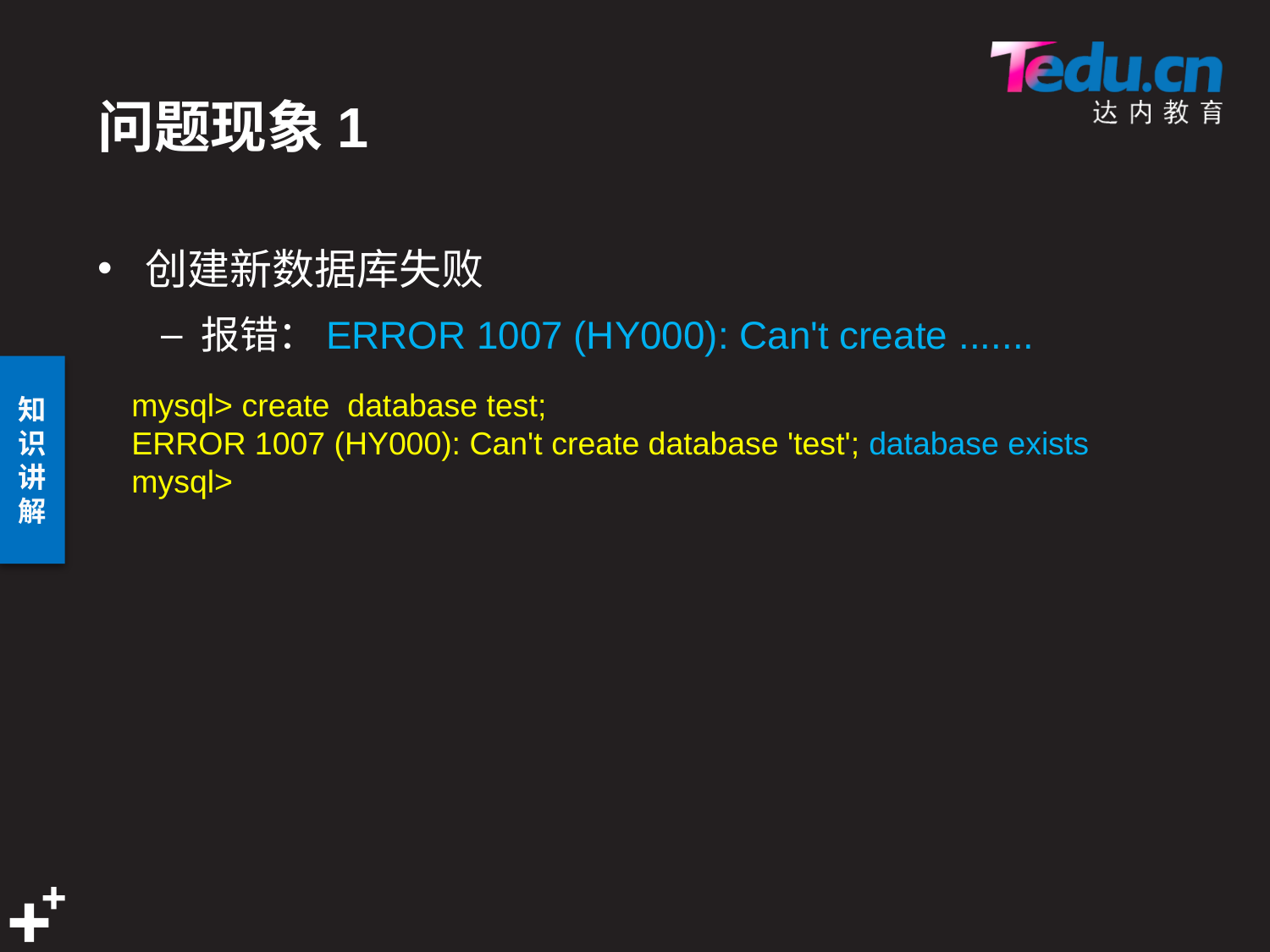

# 问题现象1
创建新数据库失败
报错：ERROR 1007 (HY000): Can't create .......
mysql> create  database test;
ERROR 1007 (HY000): Can't create database 'test'; database exists
mysql>